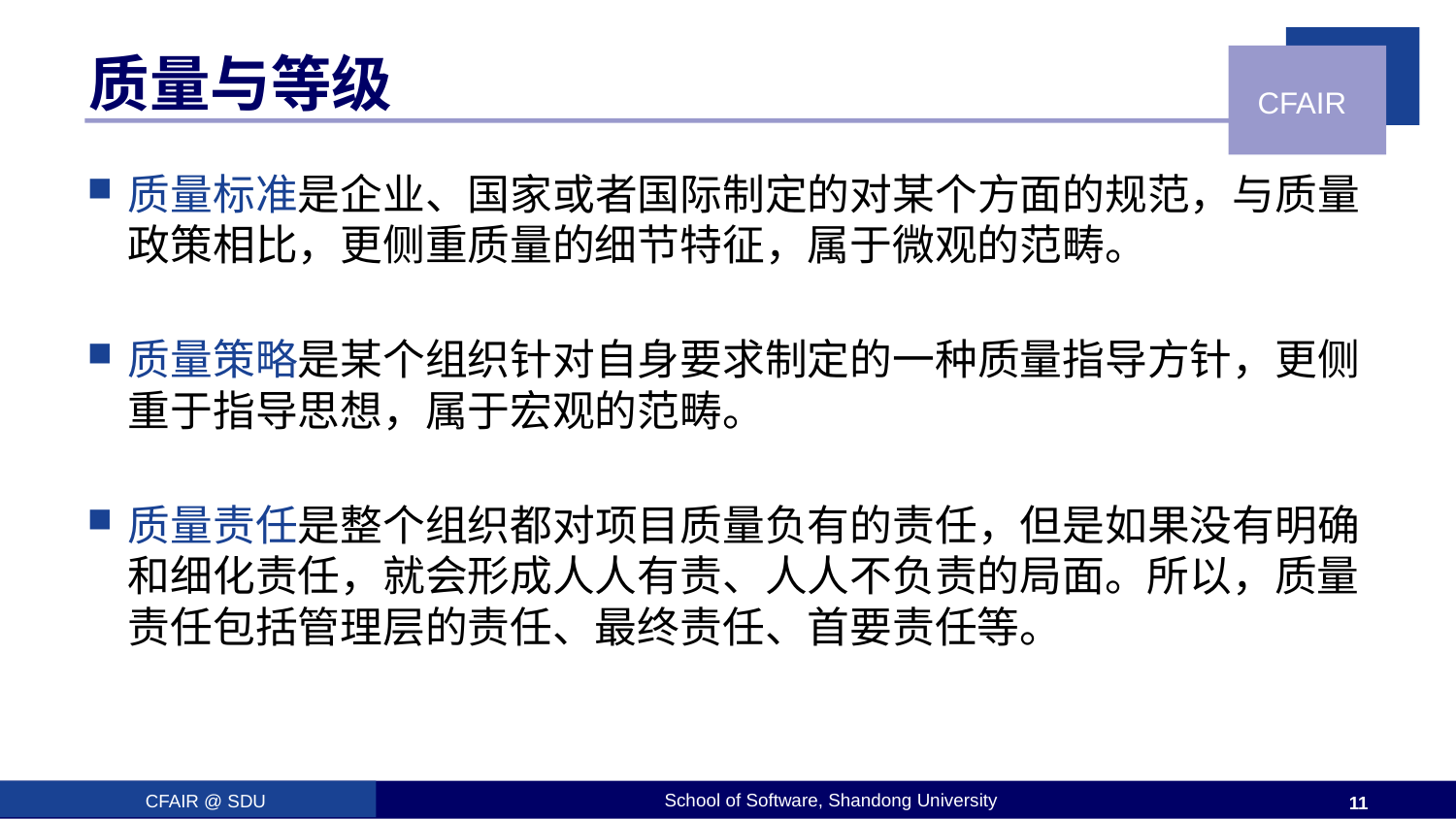

# 质量与等级
质量标准是企业、国家或者国际制定的对某个方面的规范，与质量政策相比，更侧重质量的细节特征，属于微观的范畴。

质量策略是某个组织针对自身要求制定的一种质量指导方针，更侧重于指导思想，属于宏观的范畴。

质量责任是整个组织都对项目质量负有的责任，但是如果没有明确和细化责任，就会形成人人有责、人人不负责的局面。所以，质量责任包括管理层的责任、最终责任、首要责任等。